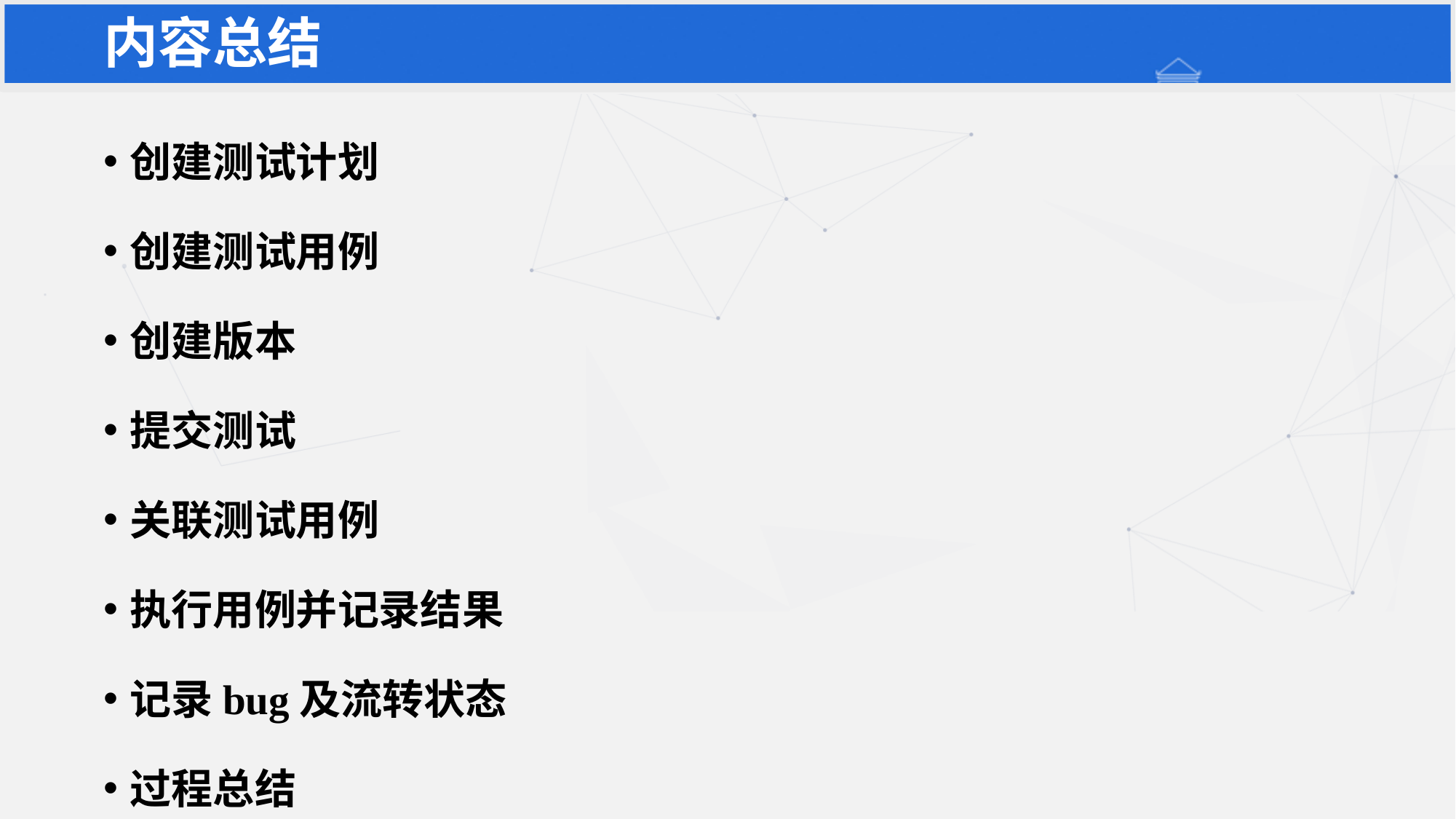

内容总结
创建测试计划
创建测试用例
创建版本
提交测试
关联测试用例
执行用例并记录结果
记录bug及流转状态
过程总结